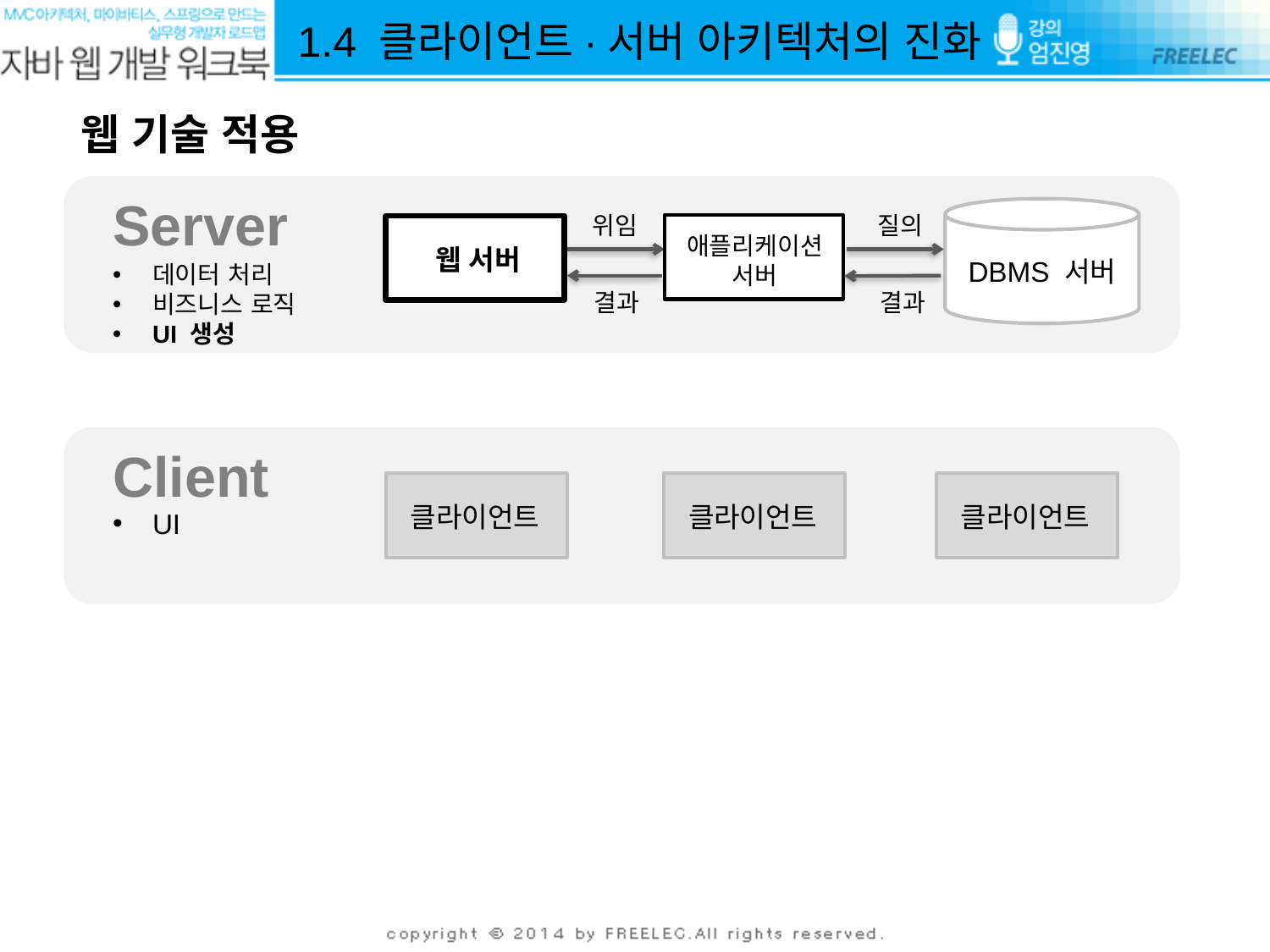

1.4 클라이언트·서버 아키텍처의 진화
웹 기술 적용

Server

DBMS 서버
위임
질의

애플리케이션
서버

웹 서버
데이터 처리
비즈니스 로직
UI 생성
결과
결과

Client

클라이언트

클라이언트

클라이언트
UI